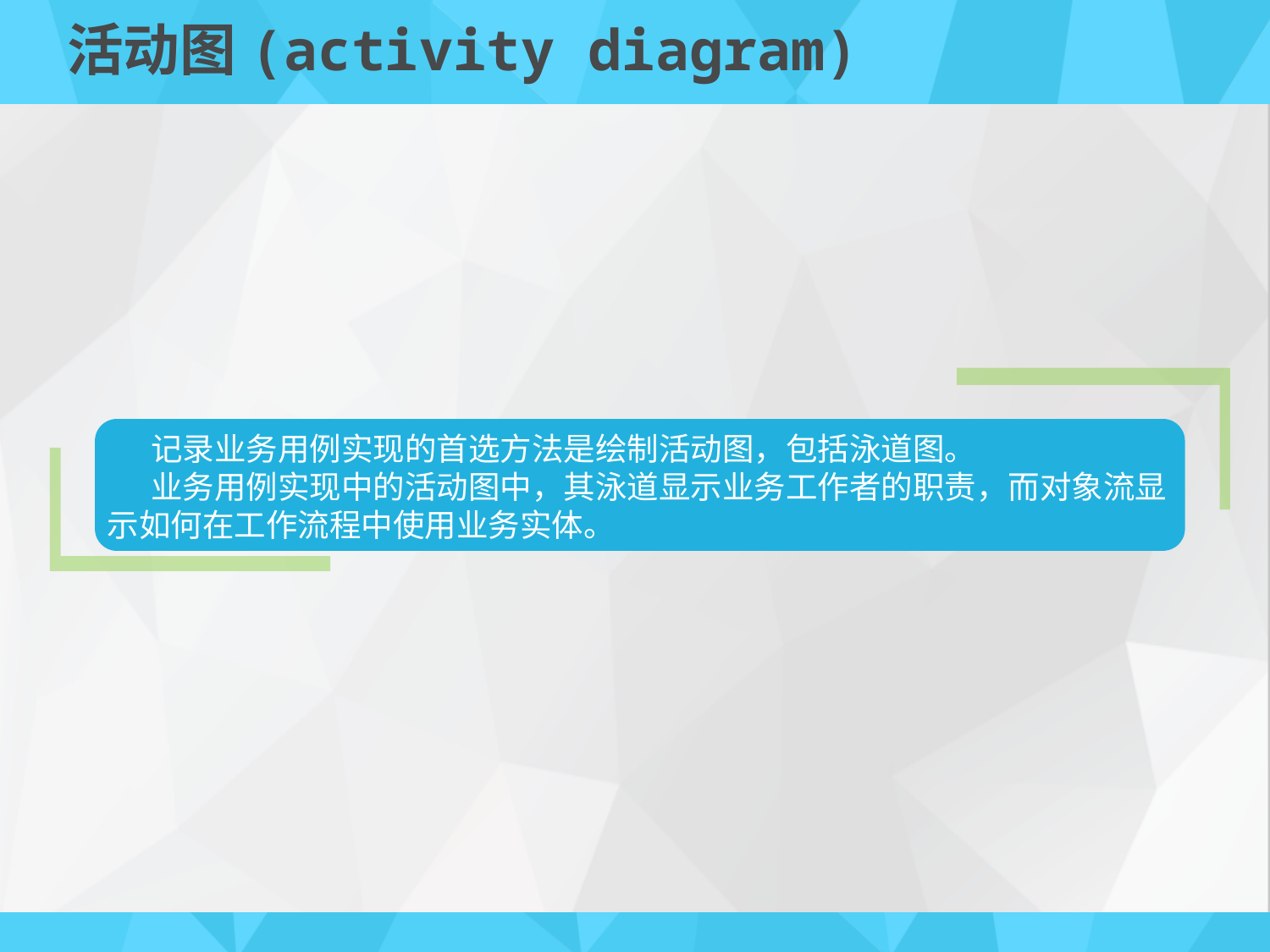

# 活动图(activity diagram)

     记录业务用例实现的首选方法是绘制活动图，包括泳道图。
     业务用例实现中的活动图中，其泳道显示业务工作者的职责，而对象流显示如何在工作流程中使用业务实体。